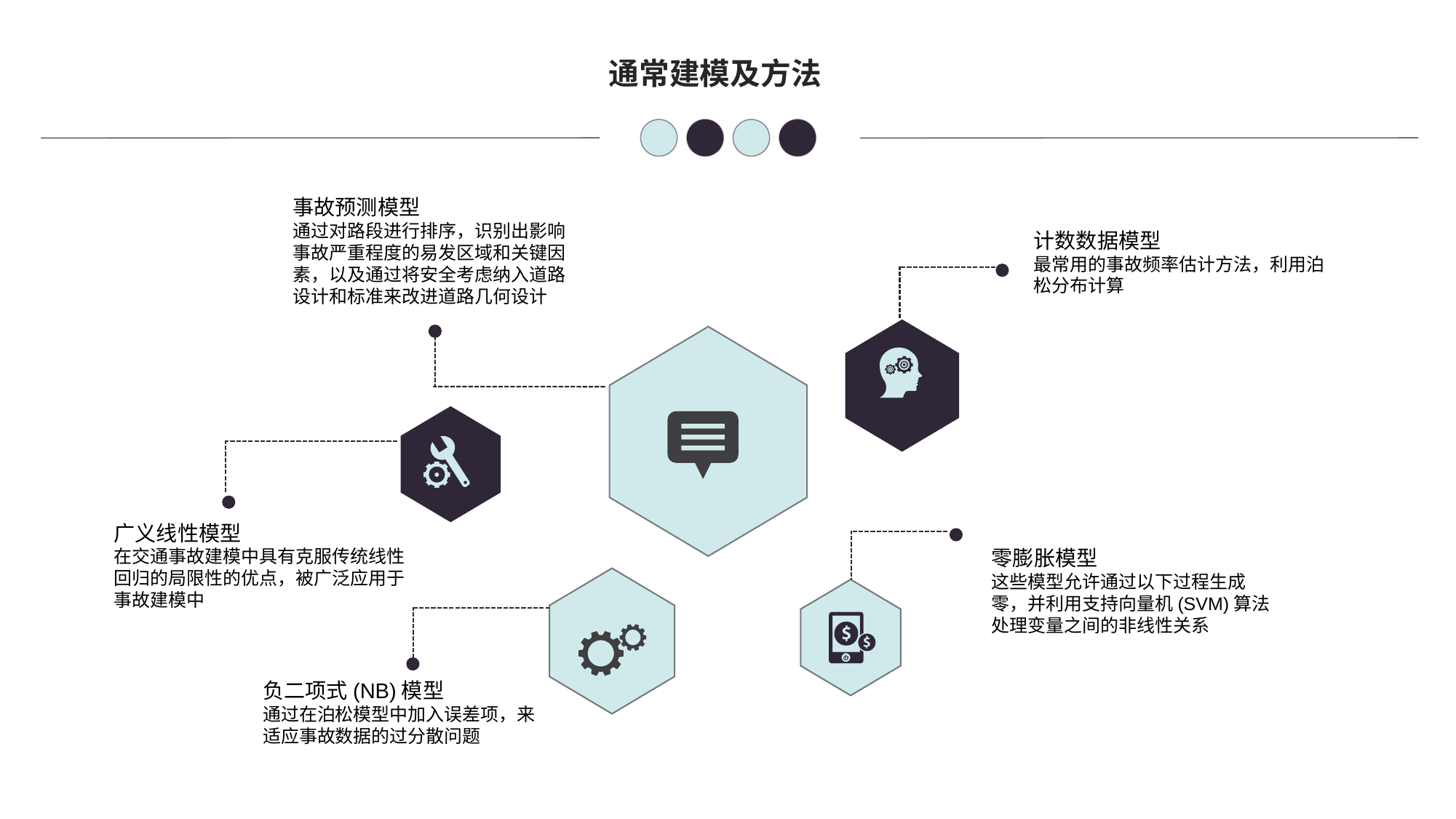

通常建模及方法

事故预测模型
通过对路段进行排序，识别出影响事故严重程度的易发区域和关键因素，以及通过将安全考虑纳入道路设计和标准来改进道路几何设计
计数数据模型
最常用的事故频率估计方法，利用泊
松分布计算

广义线性模型
在交通事故建模中具有克服传统线性
回归的局限性的优点，被广泛应用于
事故建模中

零膨胀模型
这些模型允许通过以下过程生成零，并利用支持向量机(SVM)算法处理变量之间的非线性关系

负二项式(NB)模型
通过在泊松模型中加入误差项，来
适应事故数据的过分散问题